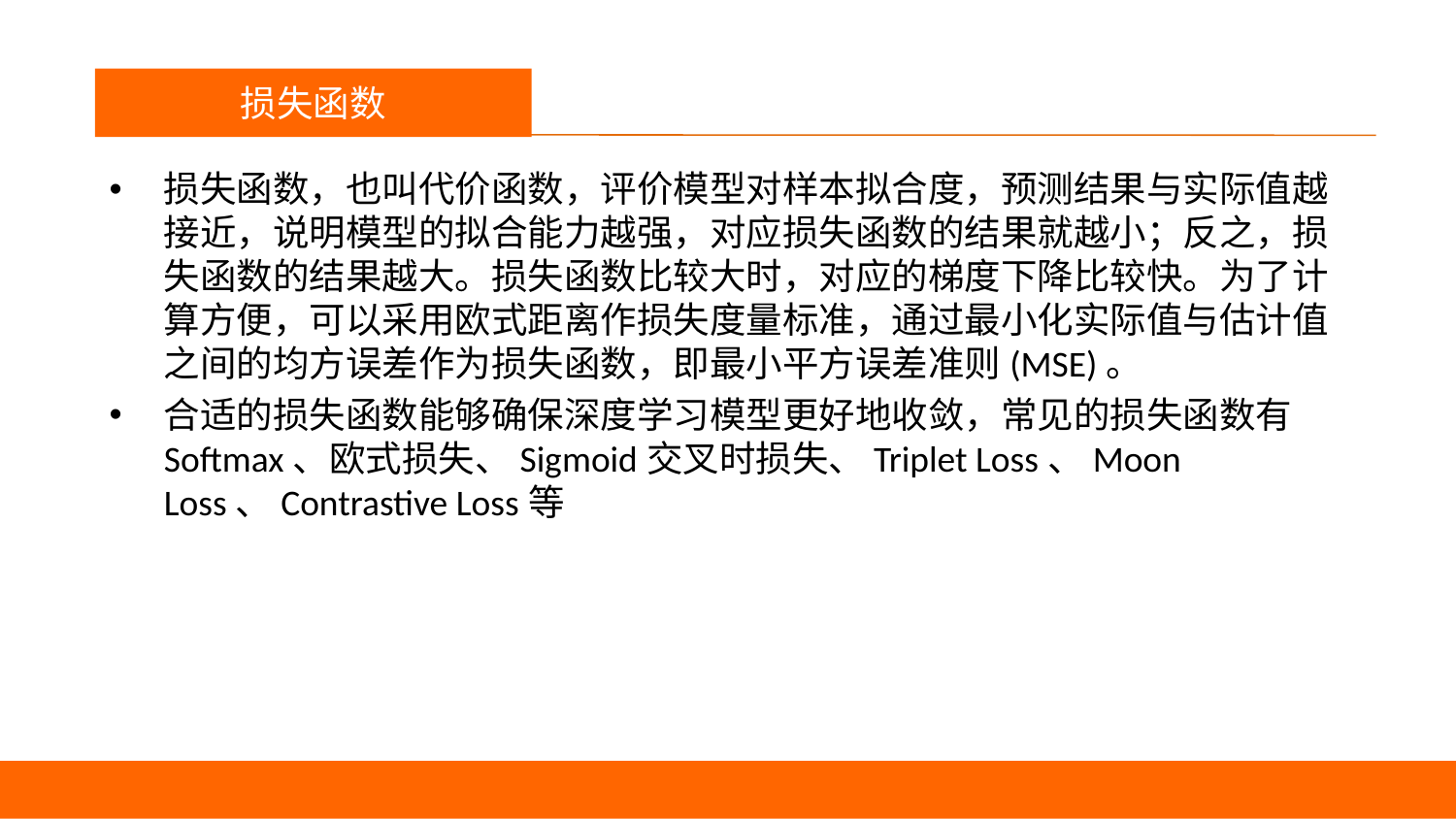

议程
损失函数

损失函数，也叫代价函数，评价模型对样本拟合度，预测结果与实际值越接近，说明模型的拟合能力越强，对应损失函数的结果就越小；反之，损失函数的结果越大。损失函数比较大时，对应的梯度下降比较快。为了计算方便，可以采用欧式距离作损失度量标准，通过最小化实际值与估计值之间的均方误差作为损失函数，即最小平方误差准则(MSE)。
合适的损失函数能够确保深度学习模型更好地收敛，常见的损失函数有Softmax、欧式损失、Sigmoid交叉时损失、Triplet Loss、Moon Loss、Contrastive Loss等